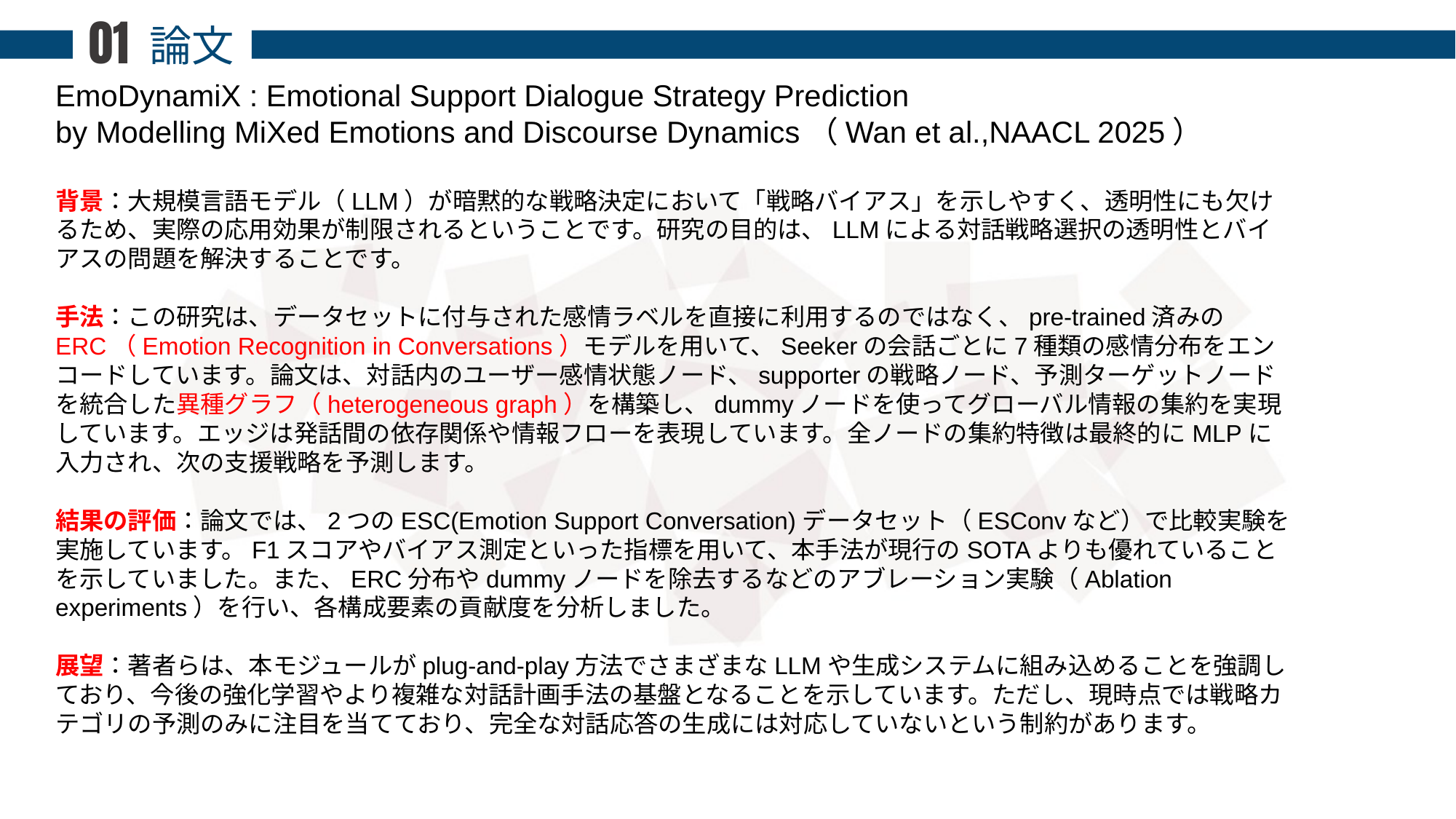

01
論文

EmoDynamiX : Emotional Support Dialogue Strategy Prediction
by Modelling MiXed Emotions and Discourse Dynamics（Wan et al.,NAACL 2025）

背景：大規模言語モデル（LLM）が暗黙的な戦略決定において「戦略バイアス」を示しやすく、透明性にも欠けるため、実際の応用効果が制限されるということです。研究の目的は、LLMによる対話戦略選択の透明性とバイアスの問題を解決することです。

手法：この研究は、データセットに付与された感情ラベルを直接に利用するのではなく、pre-trained済みのERC（Emotion Recognition in Conversations）モデルを用いて、Seekerの会話ごとに7種類の感情分布をエンコードしています。論文は、対話内のユーザー感情状態ノード、supporterの戦略ノード、予測ターゲットノードを統合した異種グラフ（heterogeneous graph）を構築し、dummyノードを使ってグローバル情報の集約を実現しています。エッジは発話間の依存関係や情報フローを表現しています。全ノードの集約特徴は最終的にMLPに入力され、次の支援戦略を予測します。

結果の評価：論文では、2つのESC(Emotion Support Conversation)データセット（ESConvなど）で比較実験を実施しています。F1スコアやバイアス測定といった指標を用いて、本手法が現行のSOTAよりも優れていることを示していました。また、ERC分布やdummyノードを除去するなどのアブレーション実験（Ablation experiments）を行い、各構成要素の貢献度を分析しました。

展望：著者らは、本モジュールがplug-and-play方法でさまざまなLLMや生成システムに組み込めることを強調しており、今後の強化学習やより複雑な対話計画手法の基盤となることを示しています。ただし、現時点では戦略カテゴリの予測のみに注目を当てており、完全な対話応答の生成には対応していないという制約があります。